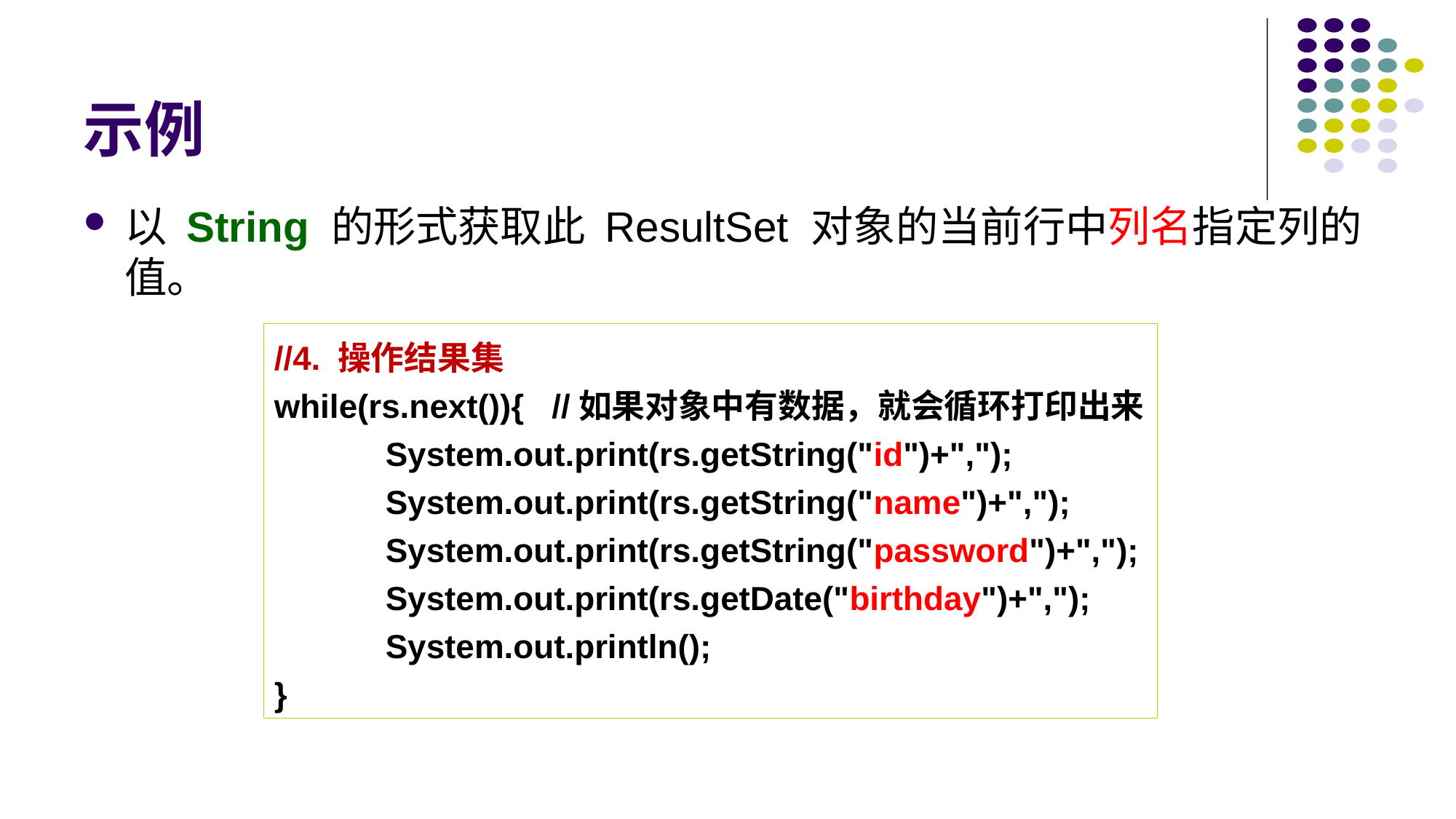

# 示例
以 String 的形式获取此 ResultSet 对象的当前行中列名指定列的值。

//4. 操作结果集
while(rs.next()){   //如果对象中有数据，就会循环打印出来
            System.out.print(rs.getString("id")+",");
            System.out.print(rs.getString("name")+",");
            System.out.print(rs.getString("password")+",");
            System.out.print(rs.getDate("birthday")+",");
            System.out.println();
}
30